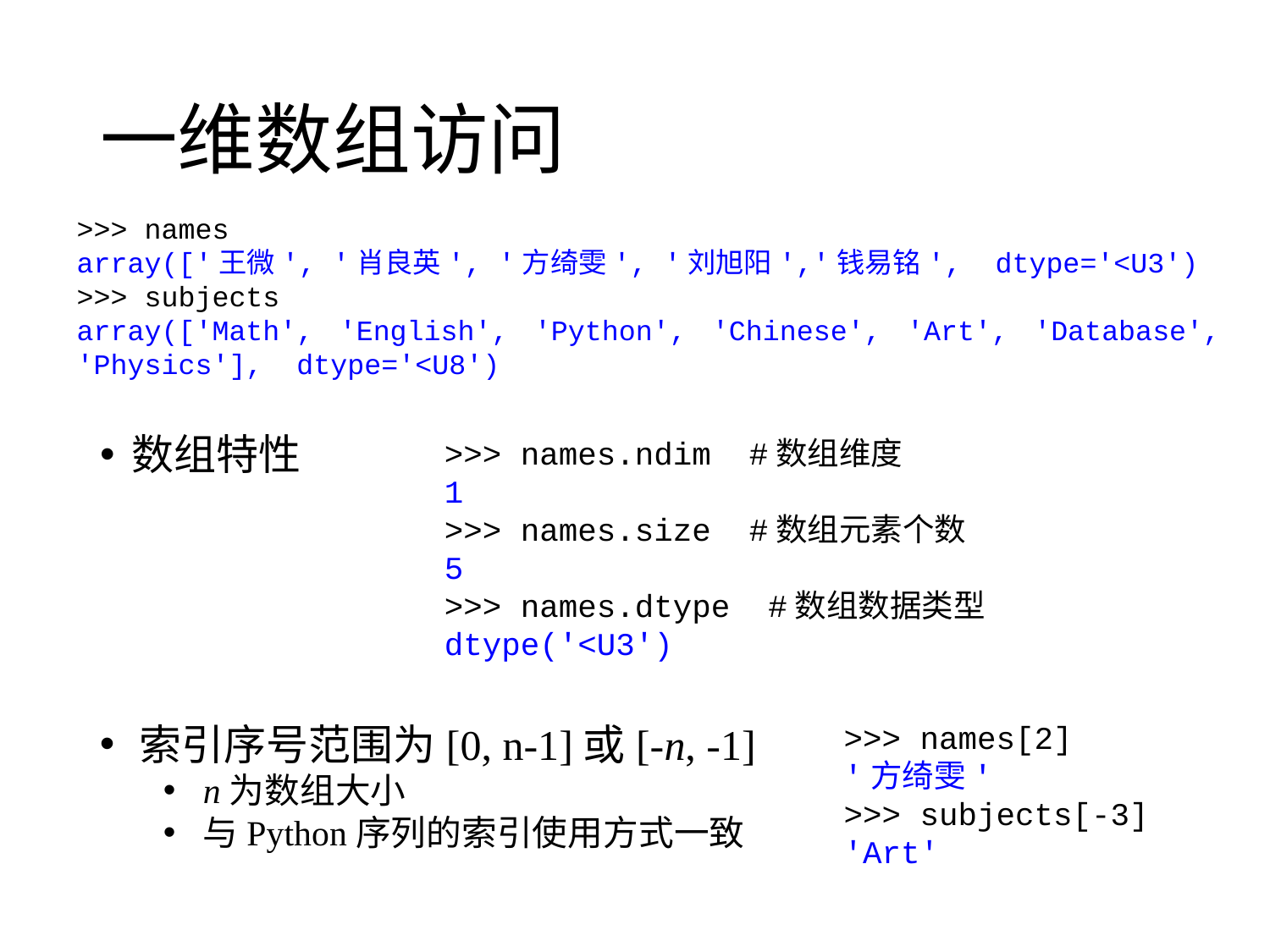

# 一维数组访问
>>> names
array(['王微', '肖良英', '方绮雯', '刘旭阳','钱易铭',  dtype='<U3')
>>> subjects
array(['Math', 'English', 'Python', 'Chinese', 'Art', 'Database', 'Physics'],  dtype='<U8')
数组特性
>>> names.ndim  #数组维度
1
>>> names.size  #数组元素个数
5
>>> names.dtype  #数组数据类型
dtype('<U3')
索引序号范围为[0, n-1]或[-n, -1]
n为数组大小
与Python序列的索引使用方式一致
>>> names[2]
'方绮雯'
>>> subjects[-3]
'Art'